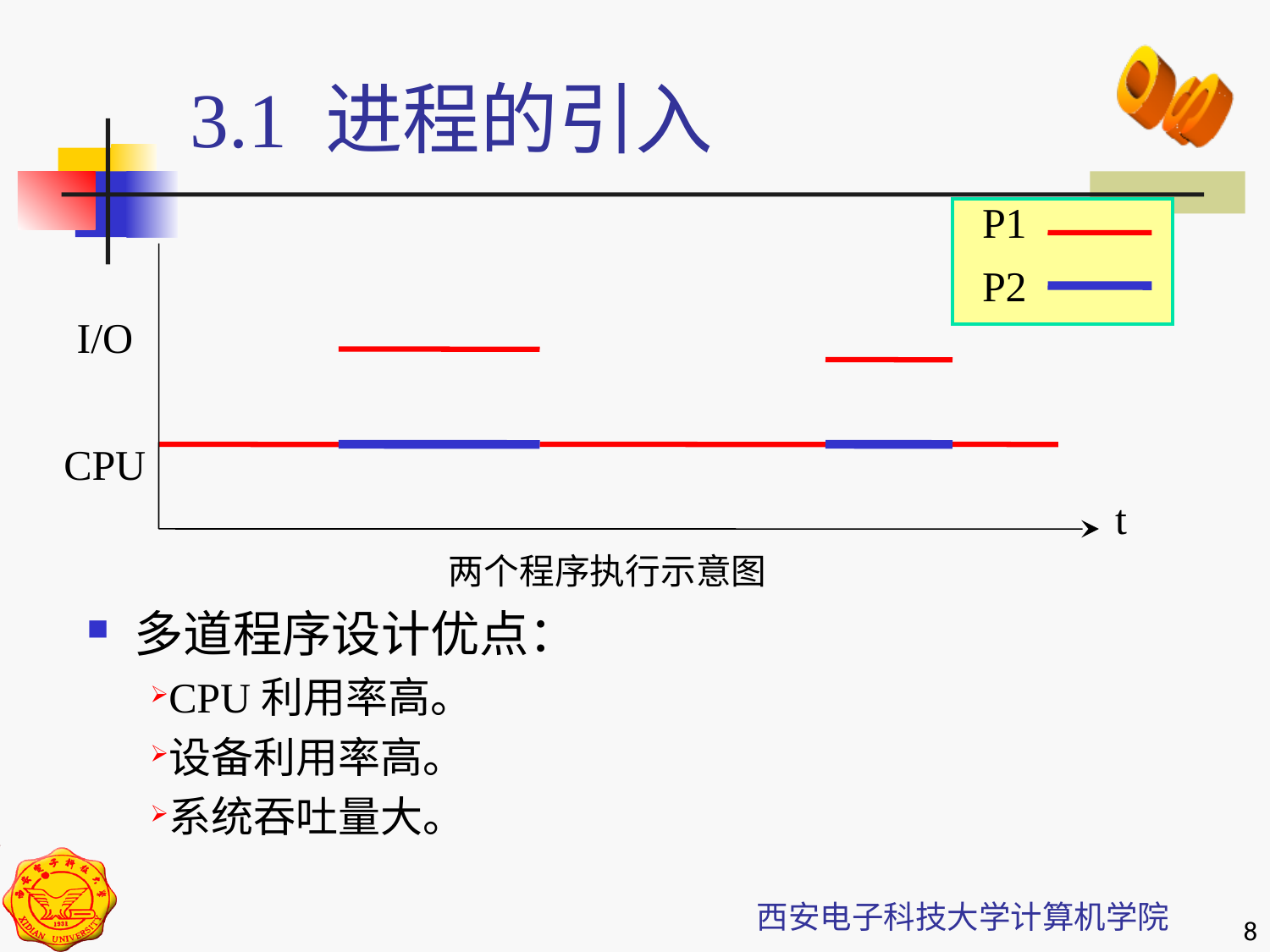

3.1 进程的引入

P1

P2

I/O
CPU
t

两个程序执行示意图

多道程序设计优点：
CPU利用率高。
设备利用率高。
系统吞吐量大。
8